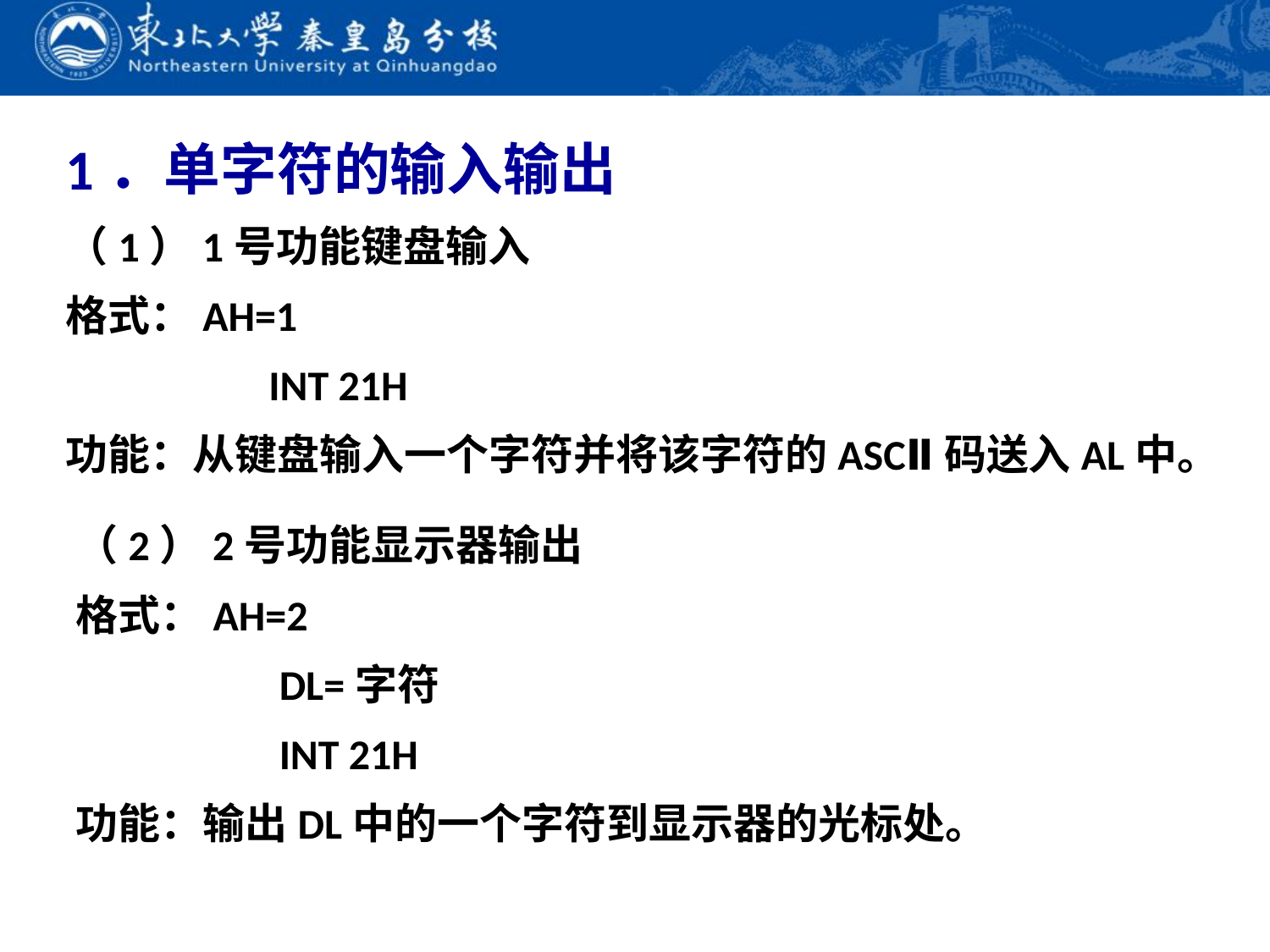

1．单字符的输入输出
（1）1号功能键盘输入
格式：AH=1
	  	   INT 21H
功能：从键盘输入一个字符并将该字符的ASCⅡ码送入AL中。
（2）2号功能显示器输出
格式：AH=2
	  	   DL=字符
	  	   INT 21H
功能：输出DL中的一个字符到显示器的光标处。